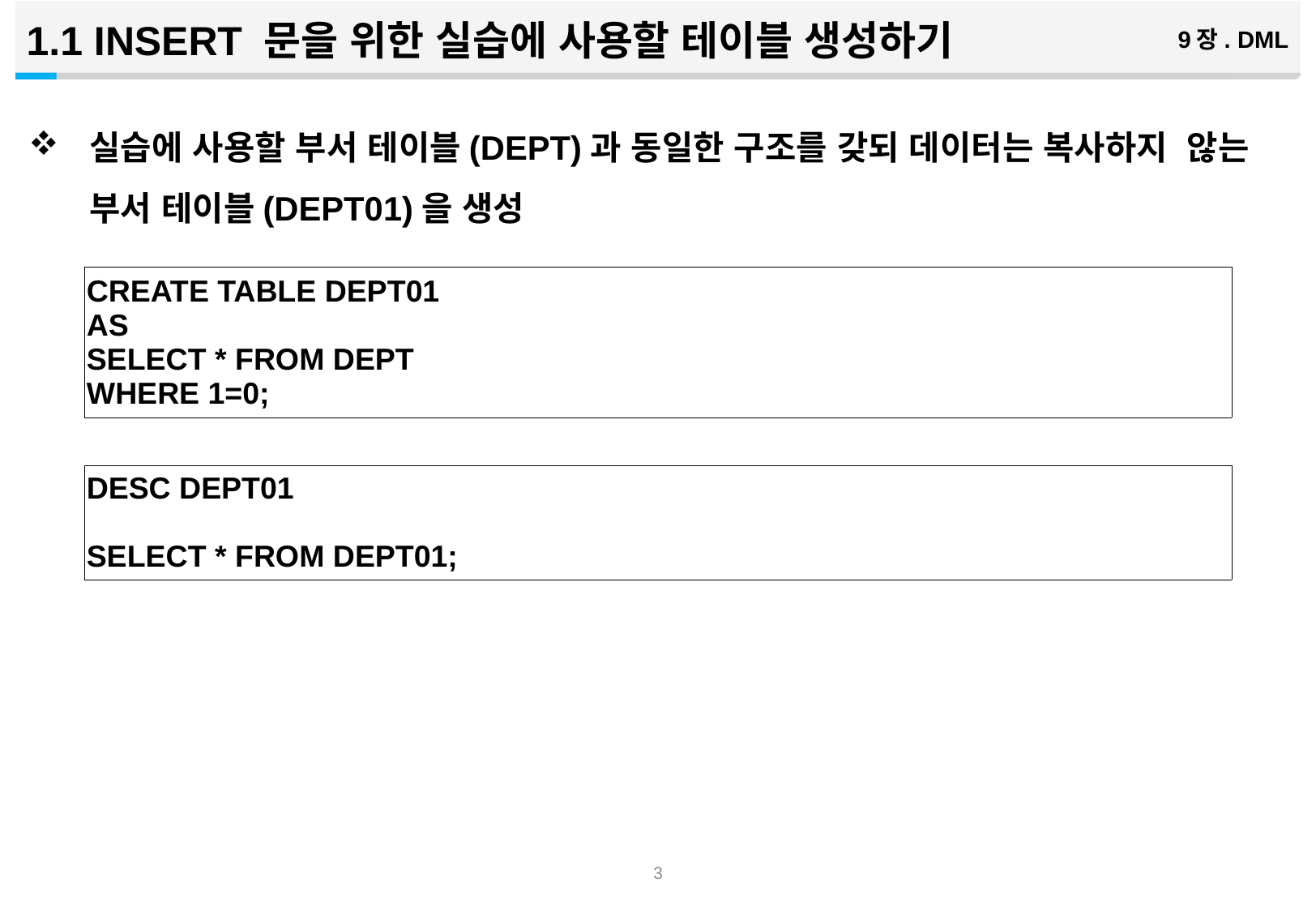

1.1 INSERT 문을 위한 실습에 사용할 테이블 생성하기
9장. DML
실습에 사용할 부서 테이블(DEPT)과 동일한 구조를 갖되 데이터는 복사하지  않는 부서 테이블(DEPT01)을 생성

| CREATE TABLE DEPT01 AS SELECT \* FROM DEPT WHERE 1=0; |
| --- |
| DESC DEPT01 SELECT \* FROM DEPT01; |
| --- |
3